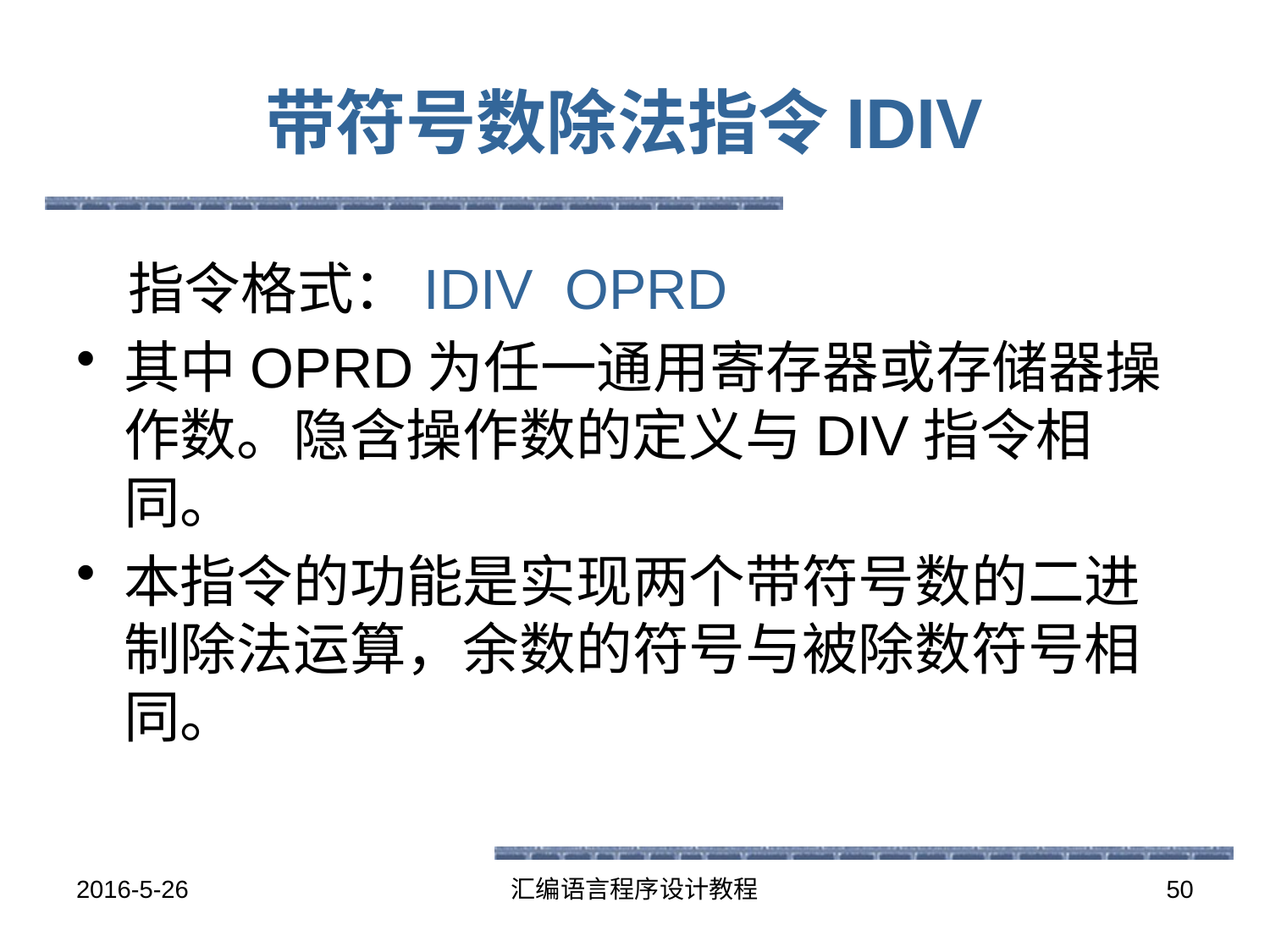

# 带符号数除法指令IDIV
   指令格式：IDIV  OPRD
其中OPRD为任一通用寄存器或存储器操作数。隐含操作数的定义与DIV指令相同。
本指令的功能是实现两个带符号数的二进制除法运算，余数的符号与被除数符号相同。
2016-5-26
汇编语言程序设计教程
50